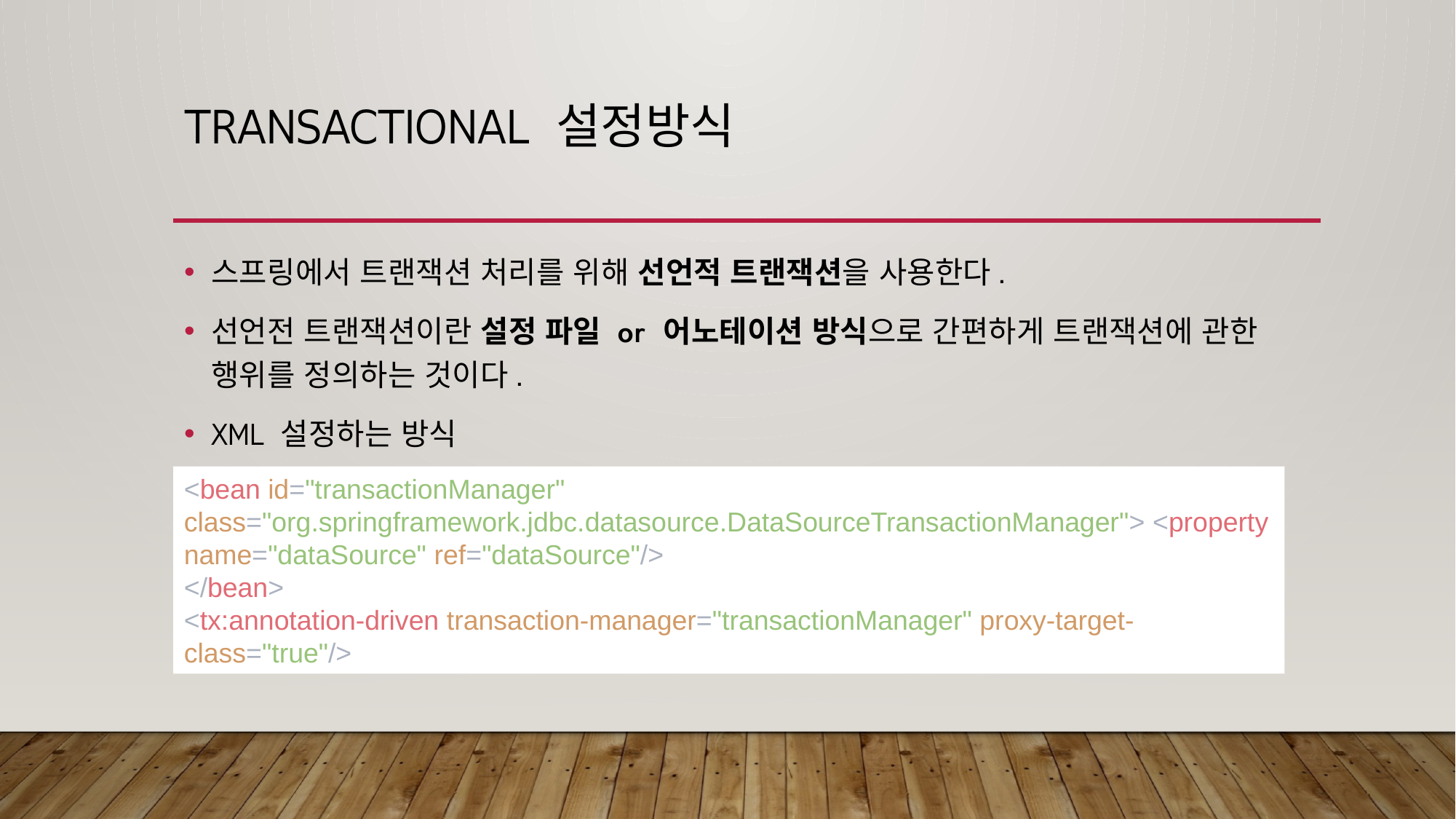

# transactional 설정방식
스프링에서 트랜잭션 처리를 위해 선언적 트랜잭션을 사용한다.
선언전 트랜잭션이란 설정 파일 or 어노테이션 방식으로 간편하게 트랜잭션에 관한 행위를 정의하는 것이다.
XML 설정하는 방식

<bean id="transactionManager" class="org.springframework.jdbc.datasource.DataSourceTransactionManager"> <property name="dataSource" ref="dataSource"/>
</bean>
<tx:annotation-driven transaction-manager="transactionManager" proxy-target-class="true"/>